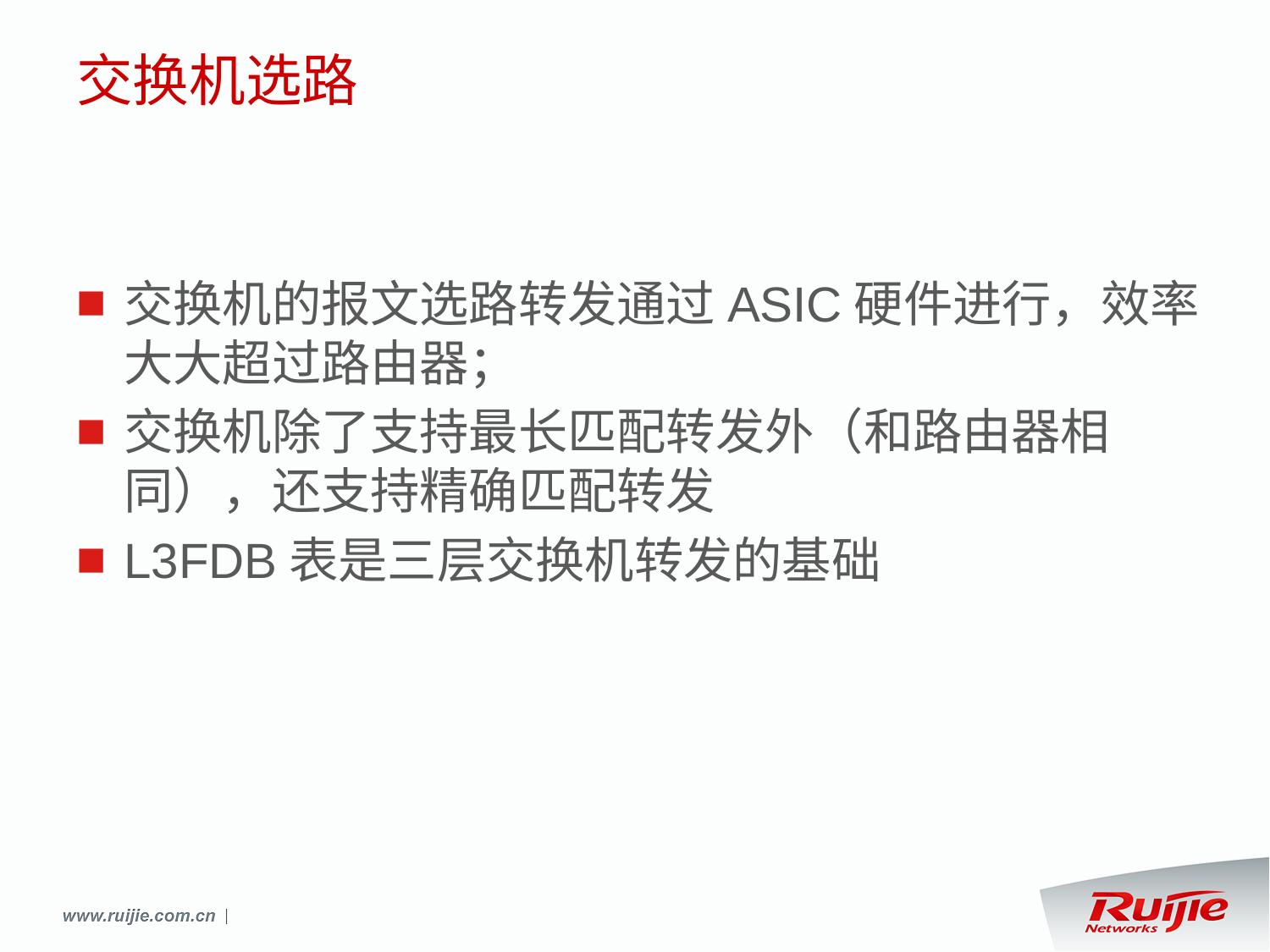

# 交换机选路
交换机的报文选路转发通过ASIC硬件进行，效率大大超过路由器；
交换机除了支持最长匹配转发外（和路由器相同），还支持精确匹配转发
L3FDB表是三层交换机转发的基础